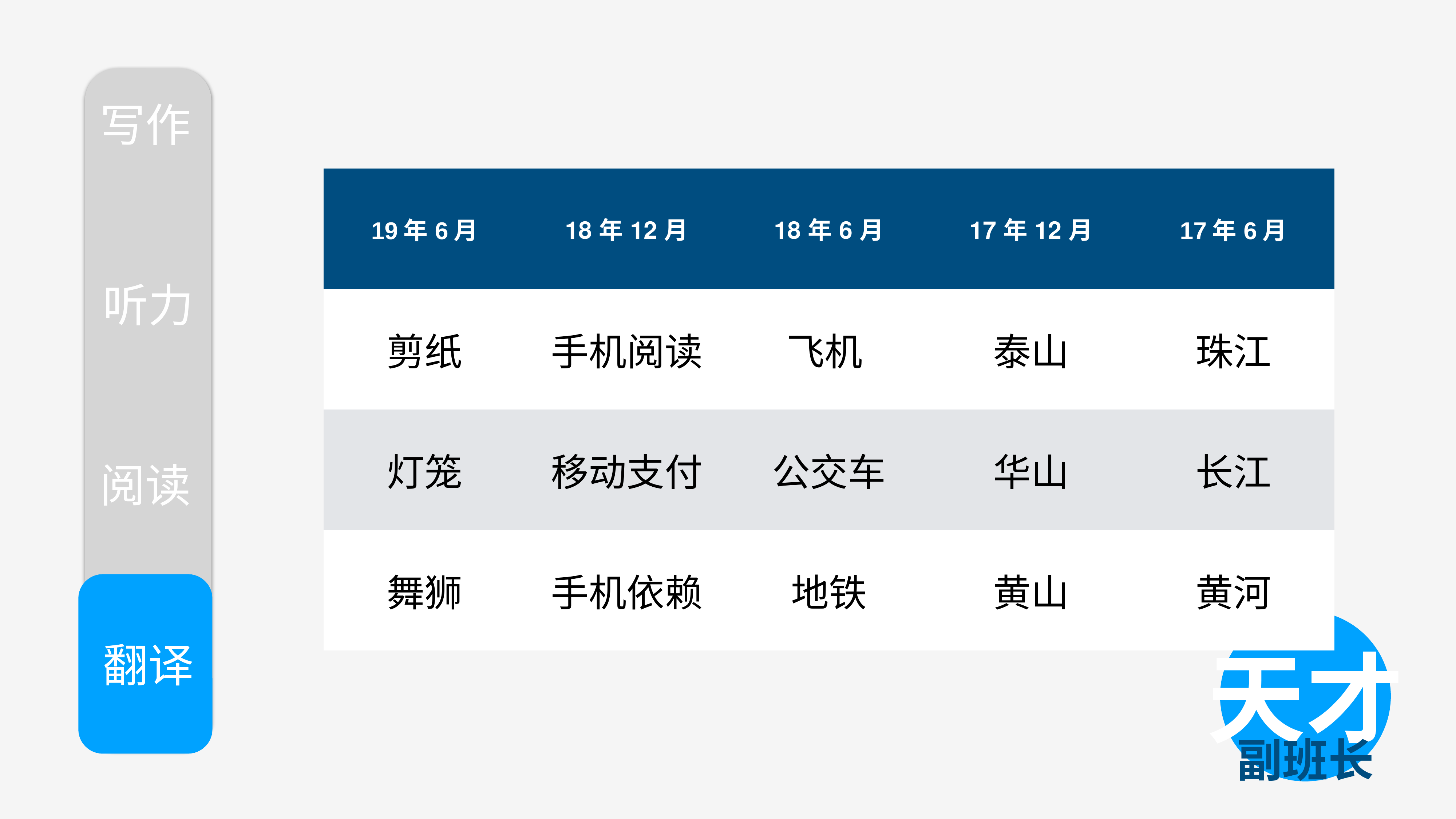

写作
| 19年6月 | 18年12月 | 18年6月 | 17年12月 | 17年6月 |
| --- | --- | --- | --- | --- |
| 剪纸 | 手机阅读 | 飞机 | 泰山 | 珠江 |
| 灯笼 | 移动支付 | 公交车 | 华山 | 长江 |
| 舞狮 | 手机依赖 | 地铁 | 黄山 | 黄河 |
听力
阅读

翻译